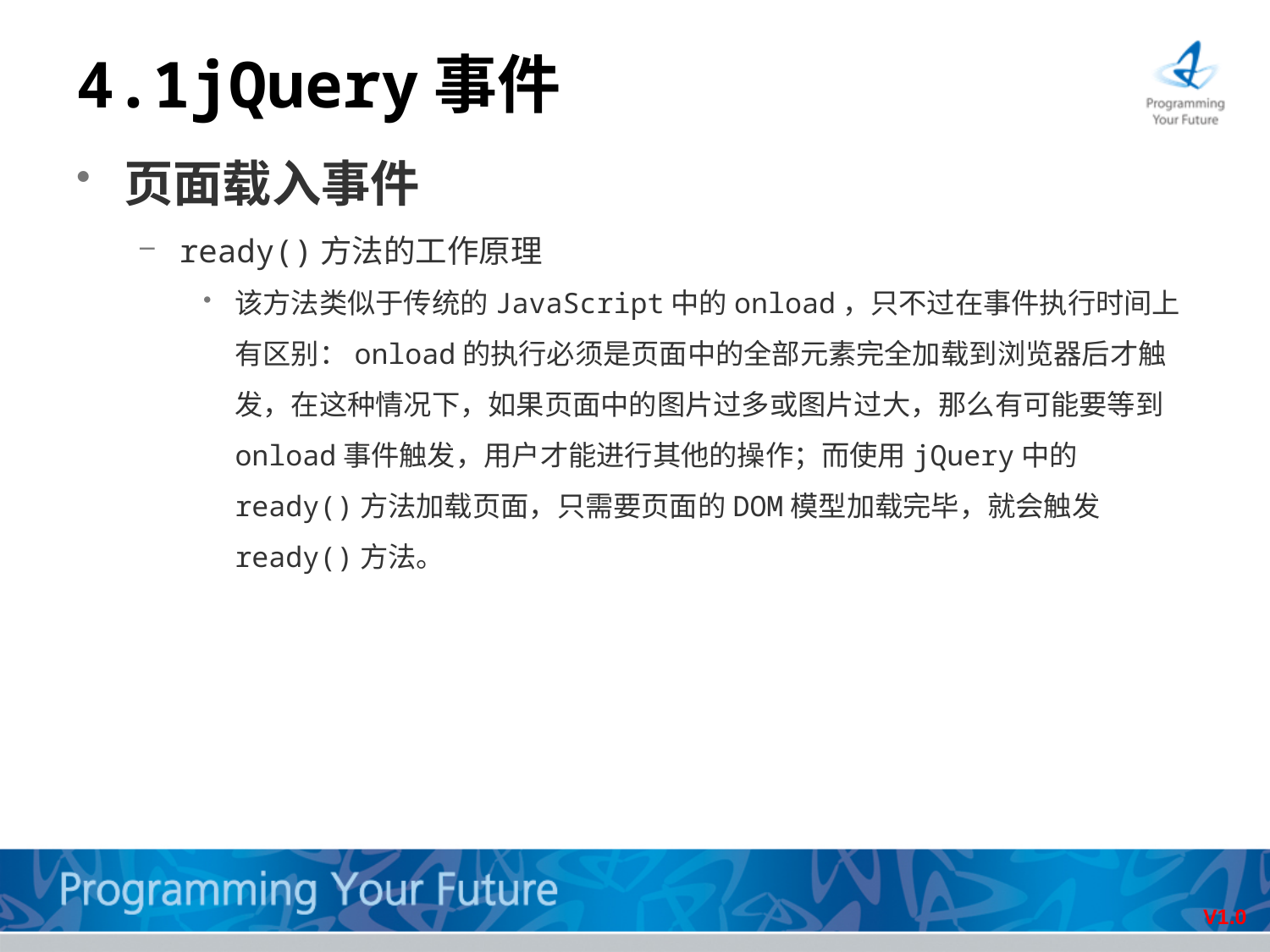

# 4.1jQuery事件
页面载入事件
ready()方法的工作原理
该方法类似于传统的JavaScript中的onload，只不过在事件执行时间上有区别：onload的执行必须是页面中的全部元素完全加载到浏览器后才触发，在这种情况下，如果页面中的图片过多或图片过大，那么有可能要等到onload事件触发，用户才能进行其他的操作；而使用jQuery中的ready()方法加载页面，只需要页面的DOM模型加载完毕，就会触发ready()方法。